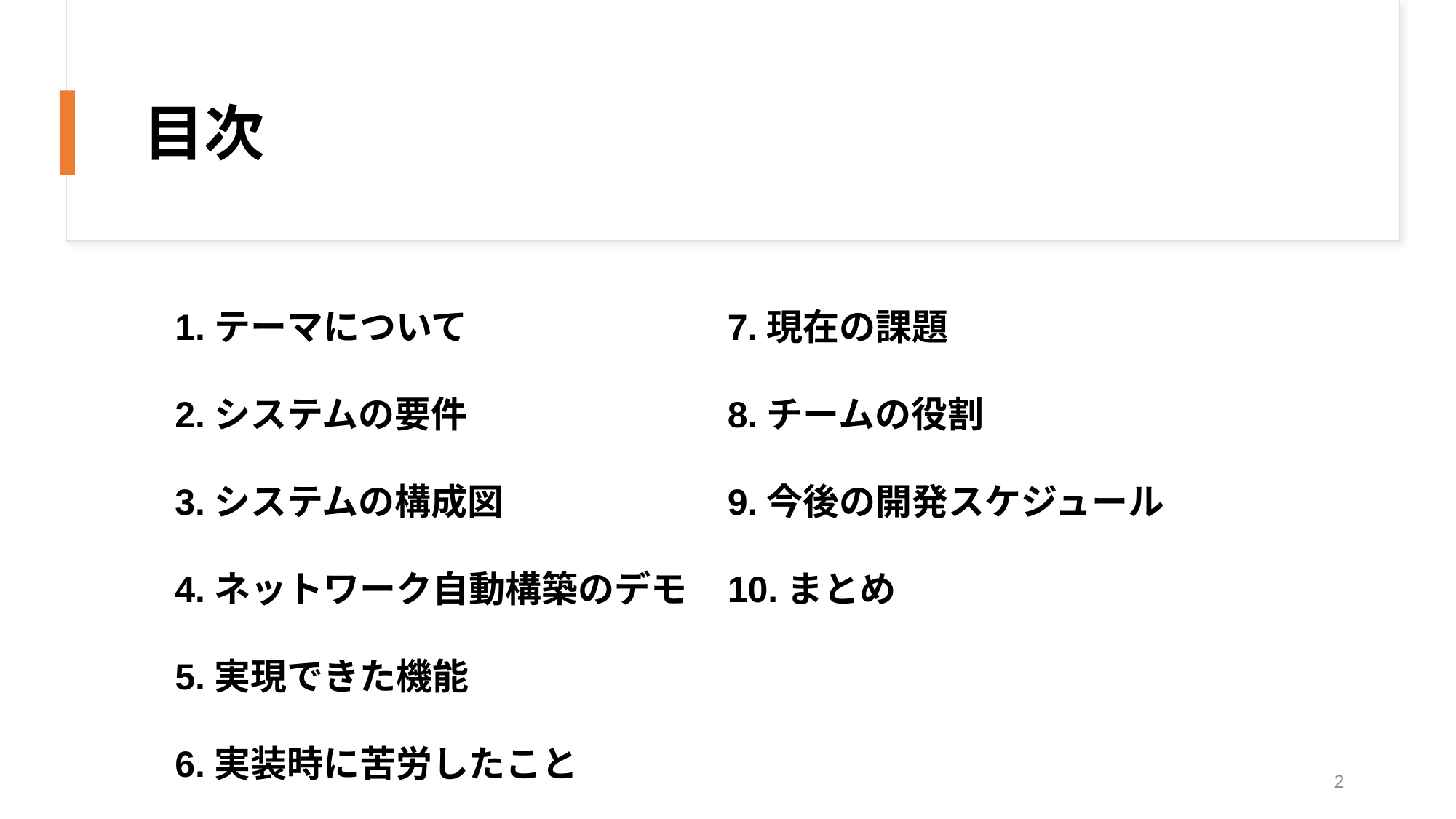

# 目次

1.テーマについて
2.システムの要件
3.システムの構成図
4.ネットワーク自動構築のデモ
5.実現できた機能
6.実装時に苦労したこと
7.現在の課題
8.チームの役割
9.今後の開発スケジュール
10.まとめ

2